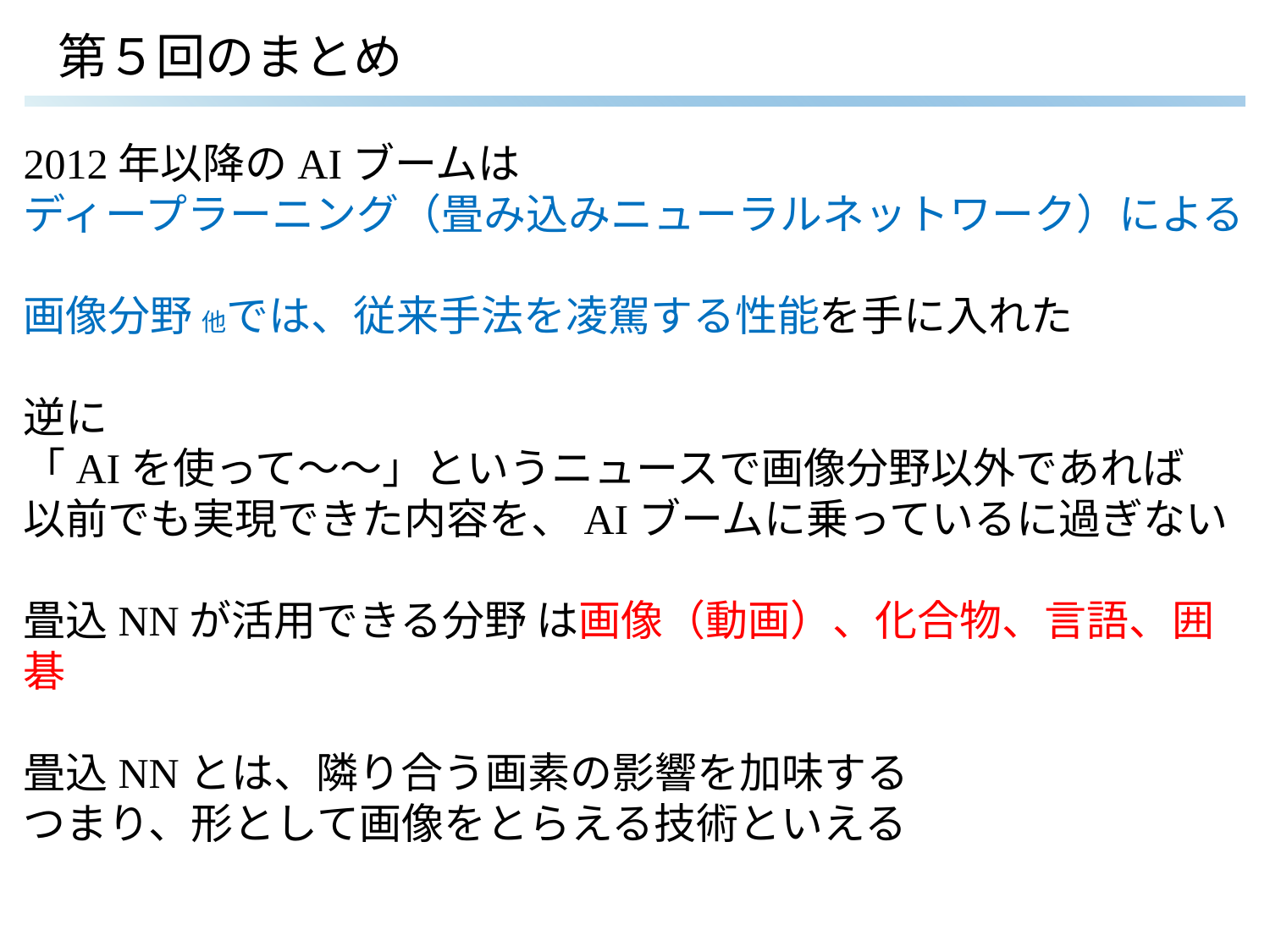

# 第５回のまとめ
2012年以降のAIブームは
ディープラーニング（畳み込みニューラルネットワーク）による

画像分野 他では、従来手法を凌駕する性能を手に入れた

逆に
「AIを使って～～」というニュースで画像分野以外であれば
以前でも実現できた内容を、AIブームに乗っているに過ぎない

畳込NNが活用できる分野 は画像（動画）、化合物、言語、囲碁

畳込NNとは、隣り合う画素の影響を加味する
つまり、形として画像をとらえる技術といえる